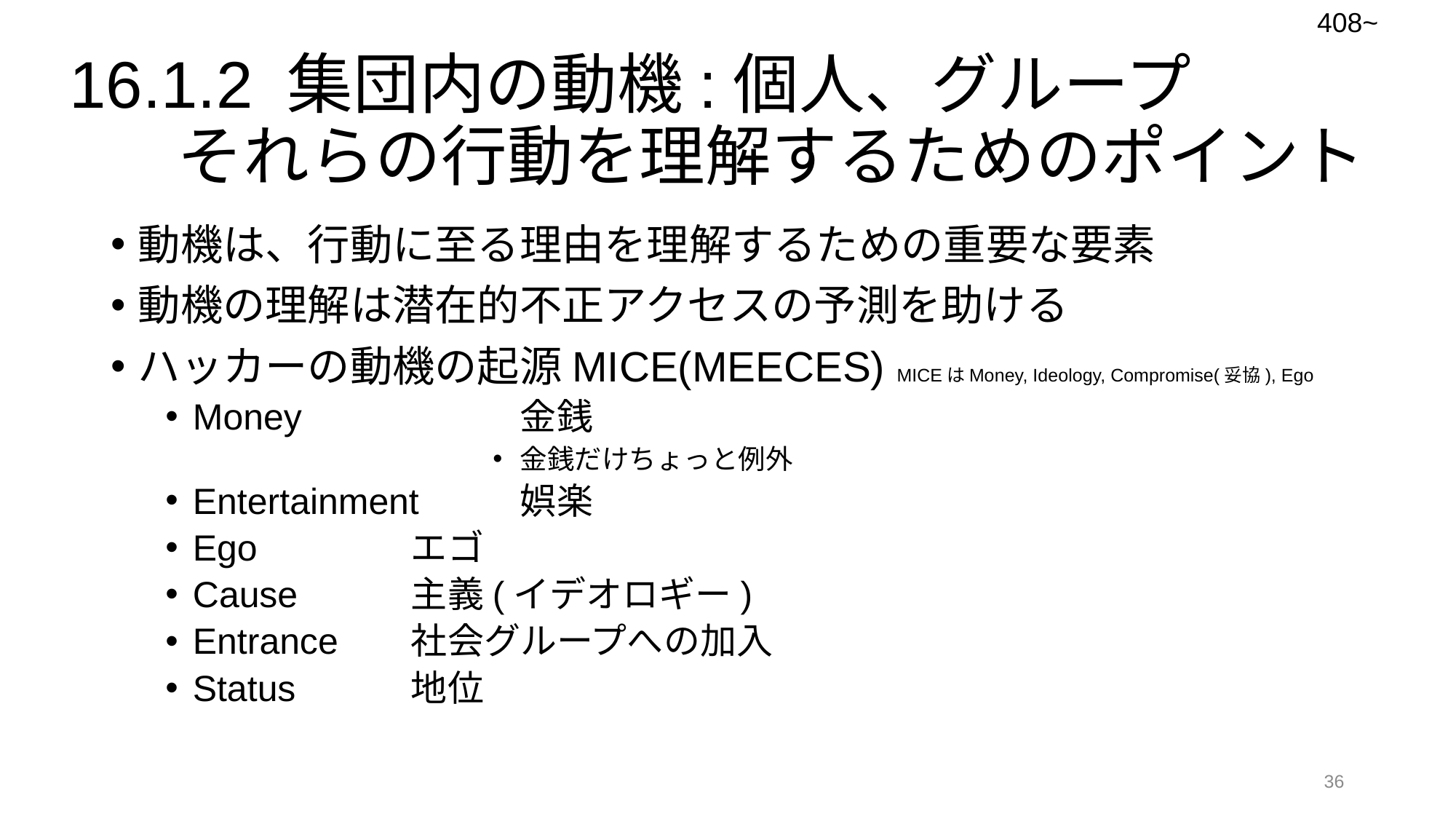

408~
# 16.1.2 集団内の動機:個人、グループ それらの行動を理解するためのポイント
動機は、行動に至る理由を理解するための重要な要素
動機の理解は潜在的不正アクセスの予測を助ける
ハッカーの動機の起源MICE(MEECES) MICEはMoney, Ideology, Compromise(妥協), Ego
Money		金銭
金銭だけちょっと例外
Entertainment	娯楽
Ego		エゴ
Cause		主義(イデオロギー)
Entrance	社会グループへの加入
Status		地位

36